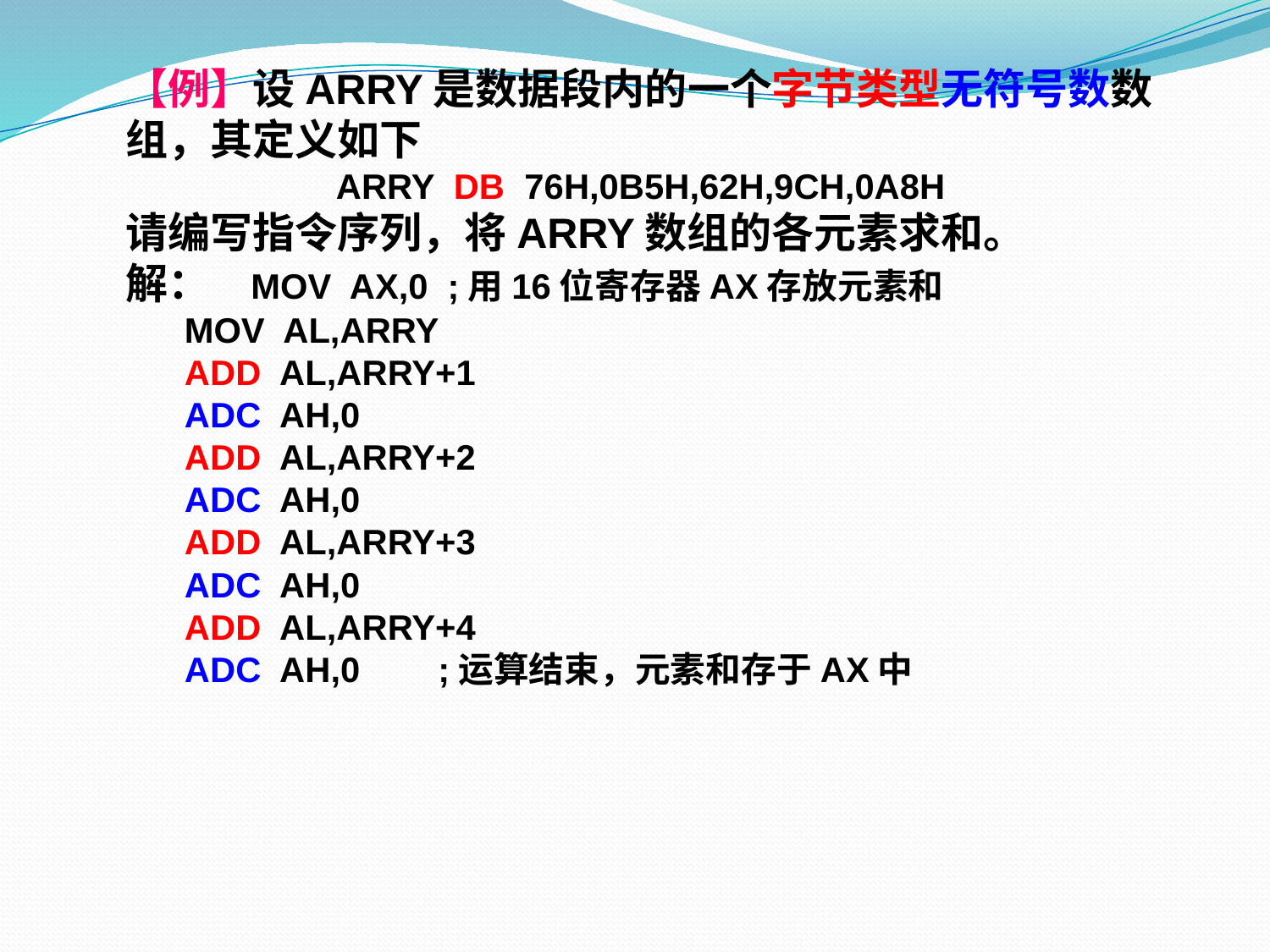

【例】设ARRY是数据段内的一个字节类型无符号数数
    组，其定义如下
ARRY  DB  76H,0B5H,62H,9CH,0A8H
    请编写指令序列，将ARRY数组的各元素求和。
    解：    MOV  AX,0  ;用16位寄存器AX存放元素和
           MOV  AL,ARRY
           ADD  AL,ARRY+1
           ADC  AH,0
           ADD  AL,ARRY+2
           ADC  AH,0
           ADD  AL,ARRY+3
           ADC  AH,0
           ADD  AL,ARRY+4
           ADC  AH,0        ;运算结束，元素和存于AX中